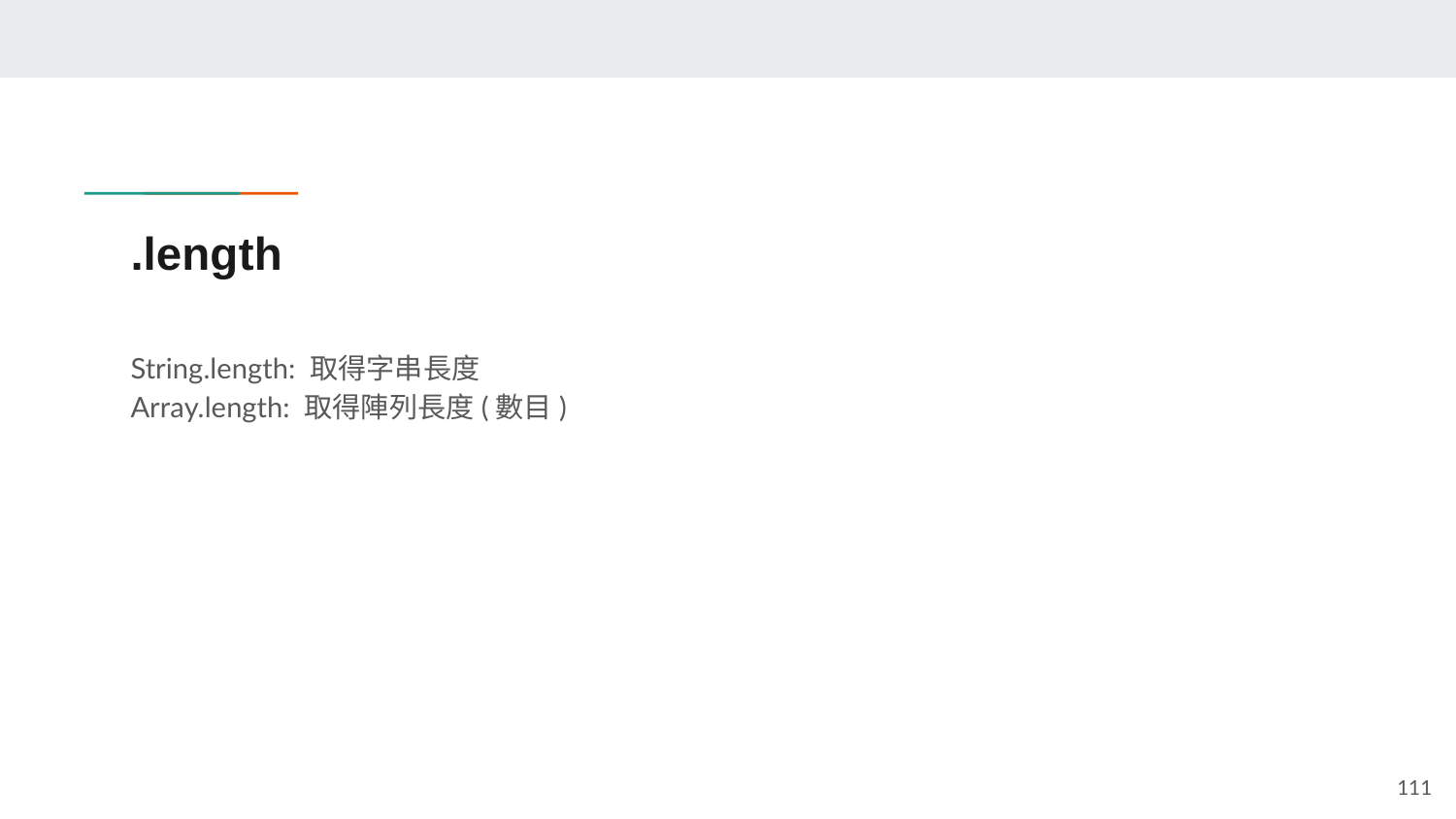

# .length
String.length: 取得字串長度
Array.length: 取得陣列長度(數目)
111